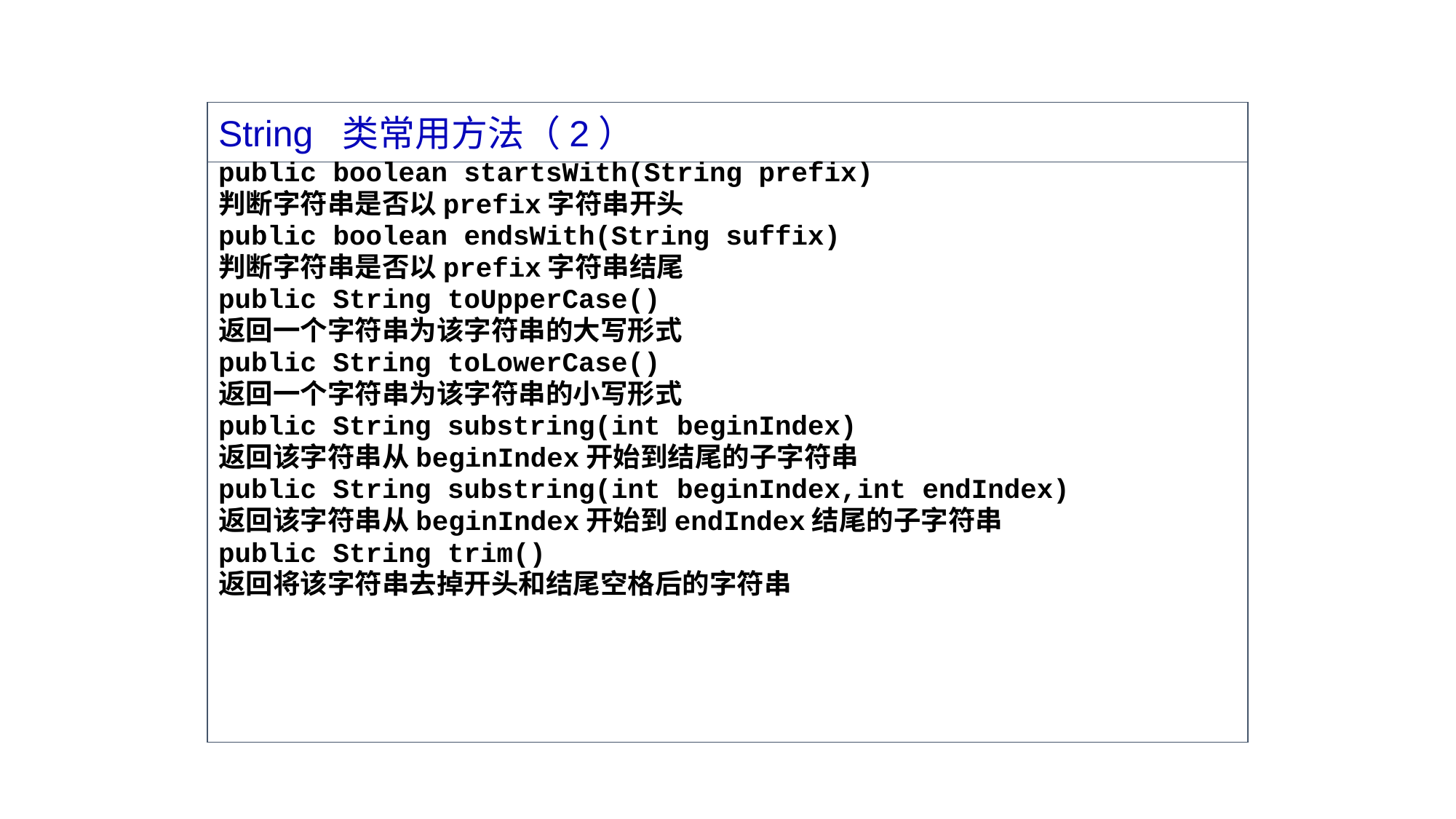

String  类常用方法（2）
public boolean startsWith(String prefix)
判断字符串是否以prefix字符串开头
public boolean endsWith(String suffix)
判断字符串是否以prefix字符串结尾
public String toUpperCase()
返回一个字符串为该字符串的大写形式
public String toLowerCase()
返回一个字符串为该字符串的小写形式
public String substring(int beginIndex)
返回该字符串从beginIndex开始到结尾的子字符串
public String substring(int beginIndex,int endIndex)
返回该字符串从beginIndex开始到endIndex结尾的子字符串
public String trim()
返回将该字符串去掉开头和结尾空格后的字符串